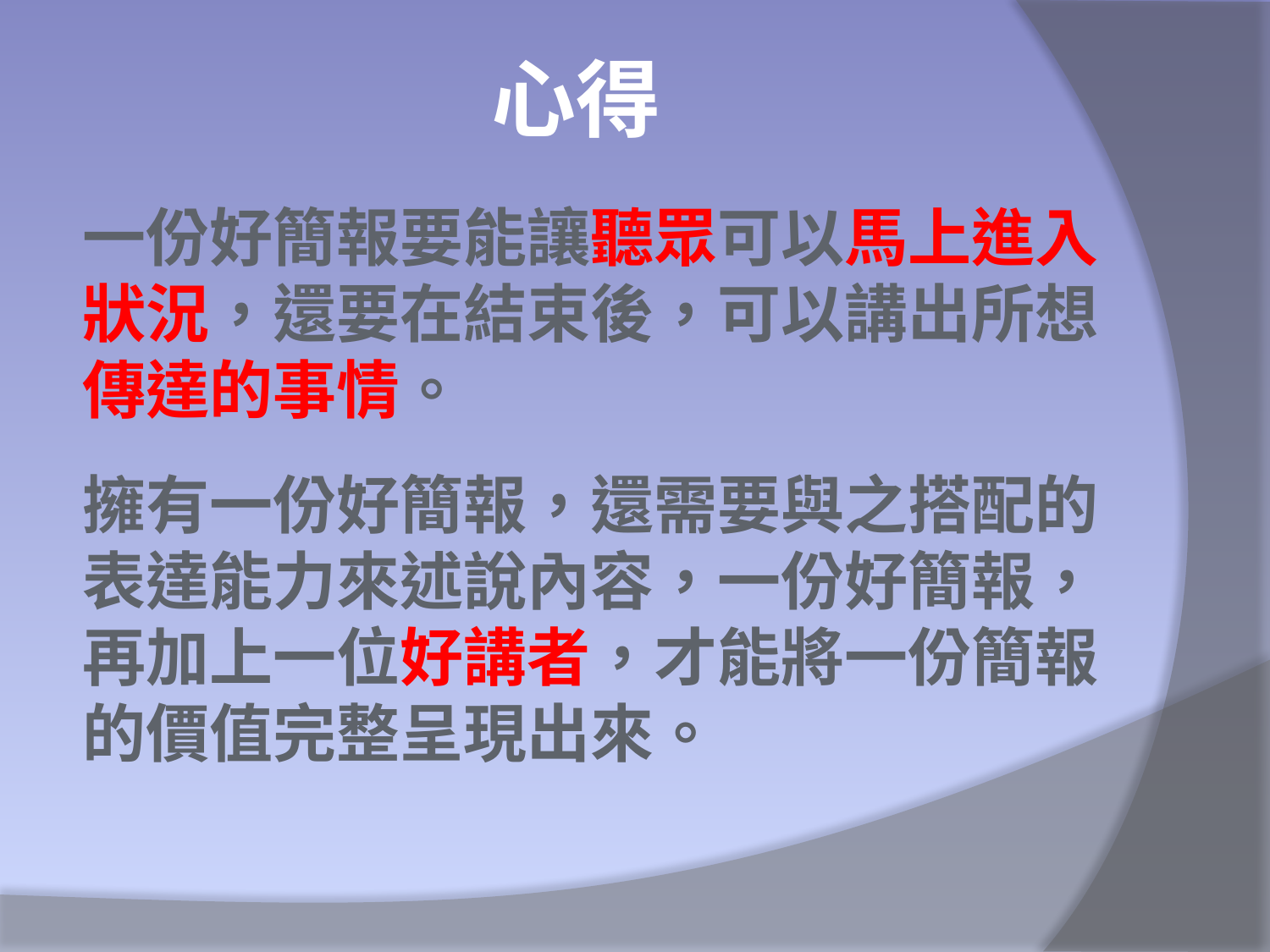

# 心得
一份好簡報要能讓聽眾可以馬上進入狀況，還要在結束後，可以講出所想傳達的事情。

擁有一份好簡報，還需要與之搭配的表達能力來述說內容，一份好簡報，再加上一位好講者，才能將一份簡報的價值完整呈現出來。